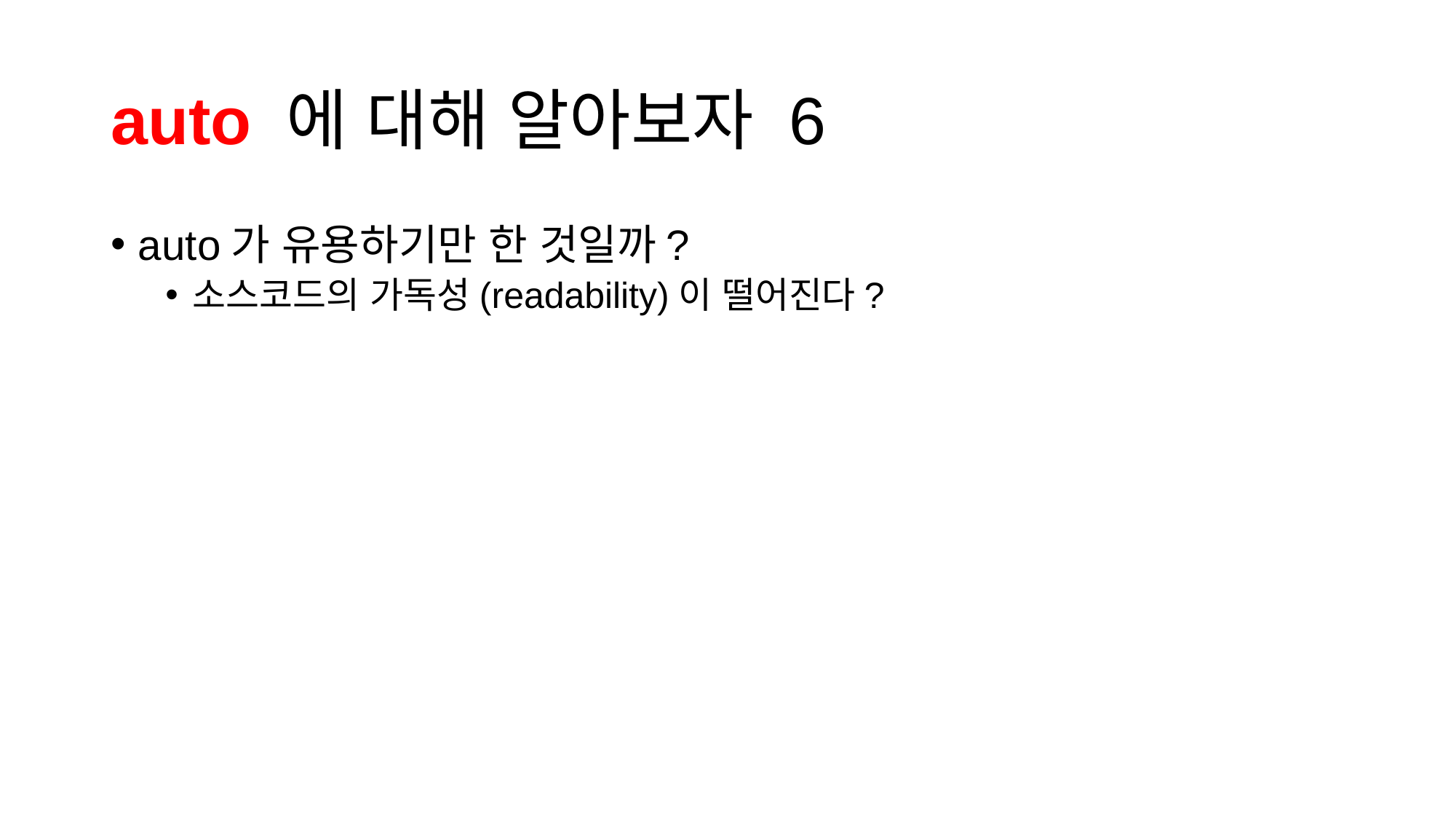

# auto 에 대해 알아보자 6
auto가 유용하기만 한 것일까?
소스코드의 가독성(readability)이 떨어진다?